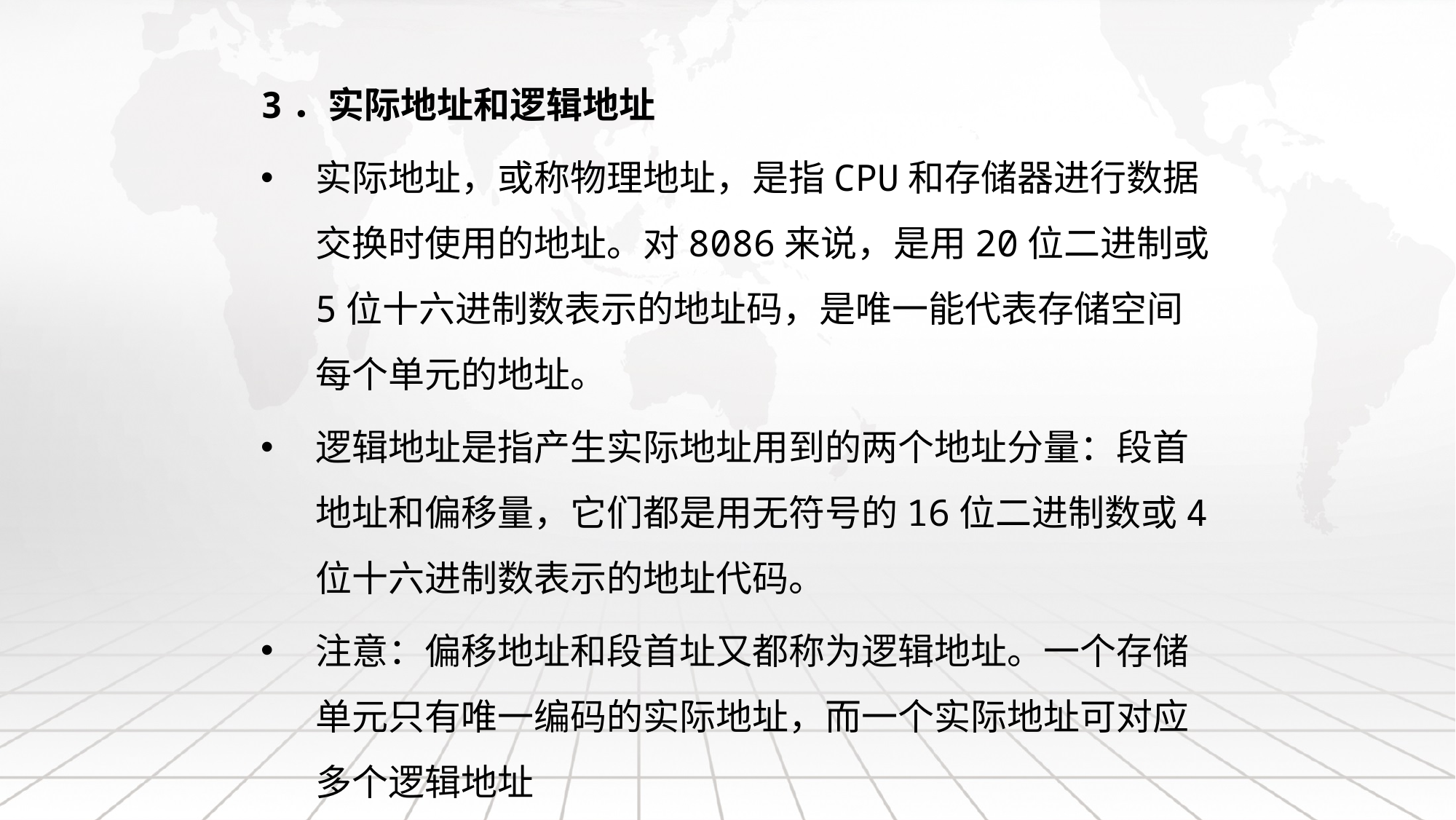

3．实际地址和逻辑地址
实际地址，或称物理地址，是指CPU和存储器进行数据交换时使用的地址。对8086来说，是用20位二进制或5位十六进制数表示的地址码，是唯一能代表存储空间每个单元的地址。
逻辑地址是指产生实际地址用到的两个地址分量：段首地址和偏移量，它们都是用无符号的16位二进制数或4位十六进制数表示的地址代码。
注意：偏移地址和段首址又都称为逻辑地址。一个存储单元只有唯一编码的实际地址，而一个实际地址可对应多个逻辑地址